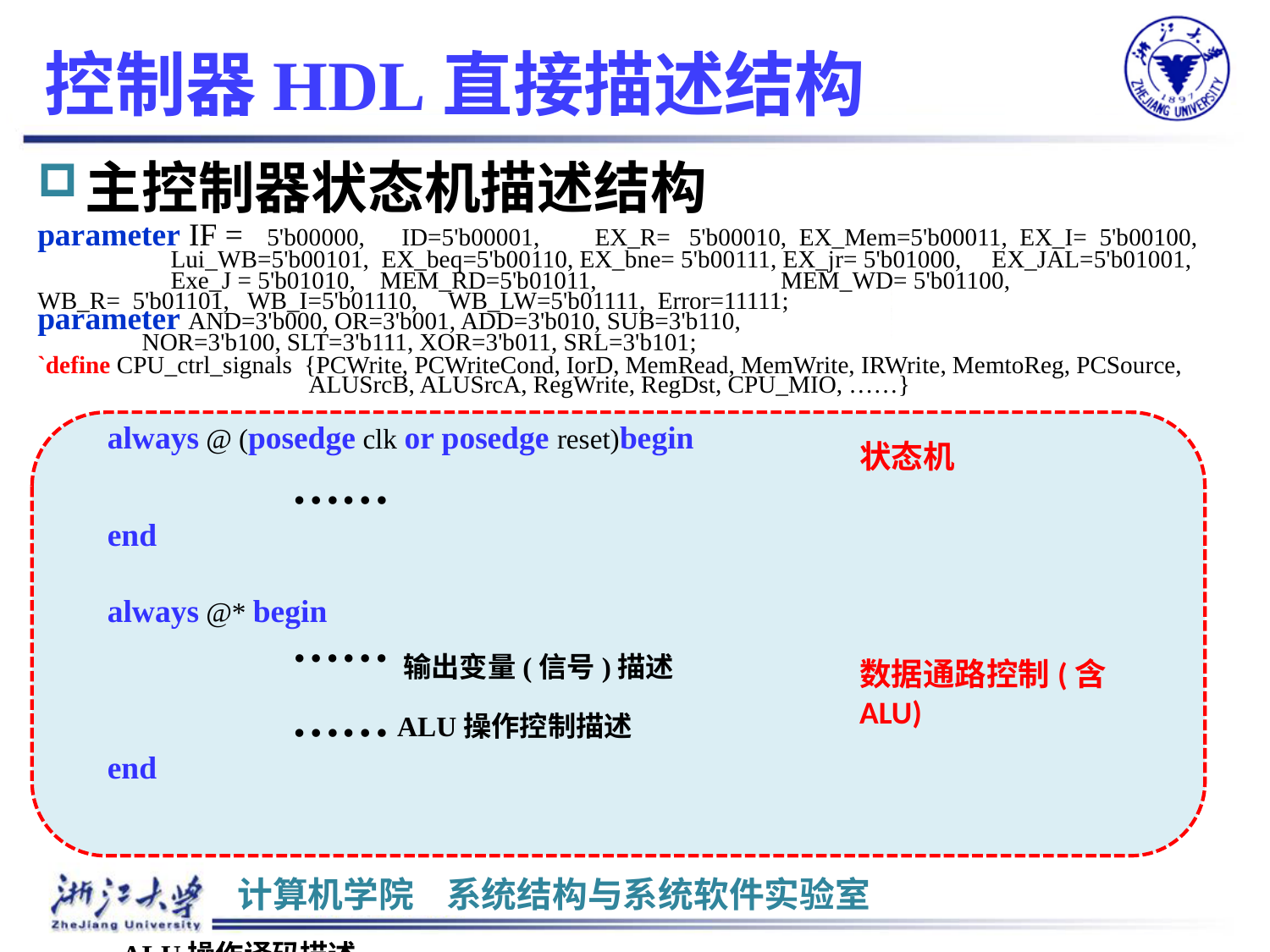

# 控制器HDL直接描述结构
主控制器状态机描述结构
parameter IF =   5'b00000,      ID=5'b00001,         EX_R=   5'b00010,  EX_Mem=5'b00011,  EX_I=  5'b00100,
	 Lui_WB=5'b00101,  EX_beq=5'b00110, EX_bne= 5'b00111, EX_jr= 5'b01000,     EX_JAL=5'b01001,
	 Exe_J = 5'b01010,    MEM_RD=5'b01011,                              MEM_WD= 5'b01100,                      	WB_R=  5'b01101,   WB_I=5'b01110,     WB_LW=5'b01111,  Error=11111;
parameter AND=3'b000, OR=3'b001, ADD=3'b010, SUB=3'b110,
                 NOR=3'b100, SLT=3'b111, XOR=3'b011, SRL=3'b101;
`define CPU_ctrl_signals  {PCWrite, PCWriteCond, IorD, MemRead, MemWrite, IRWrite, MemtoReg, PCSource, 		   ALUSrcB, ALUSrcA, RegWrite, RegDst, CPU_MIO, ……}

          always @ (posedge clk or posedge reset)begin
		……
          end

          always @* begin
		…… 输出变量(信号)描述
		…… ALU操作控制描述
          end

            ALU操作译码描述

状态机
数据通路控制(含ALU)